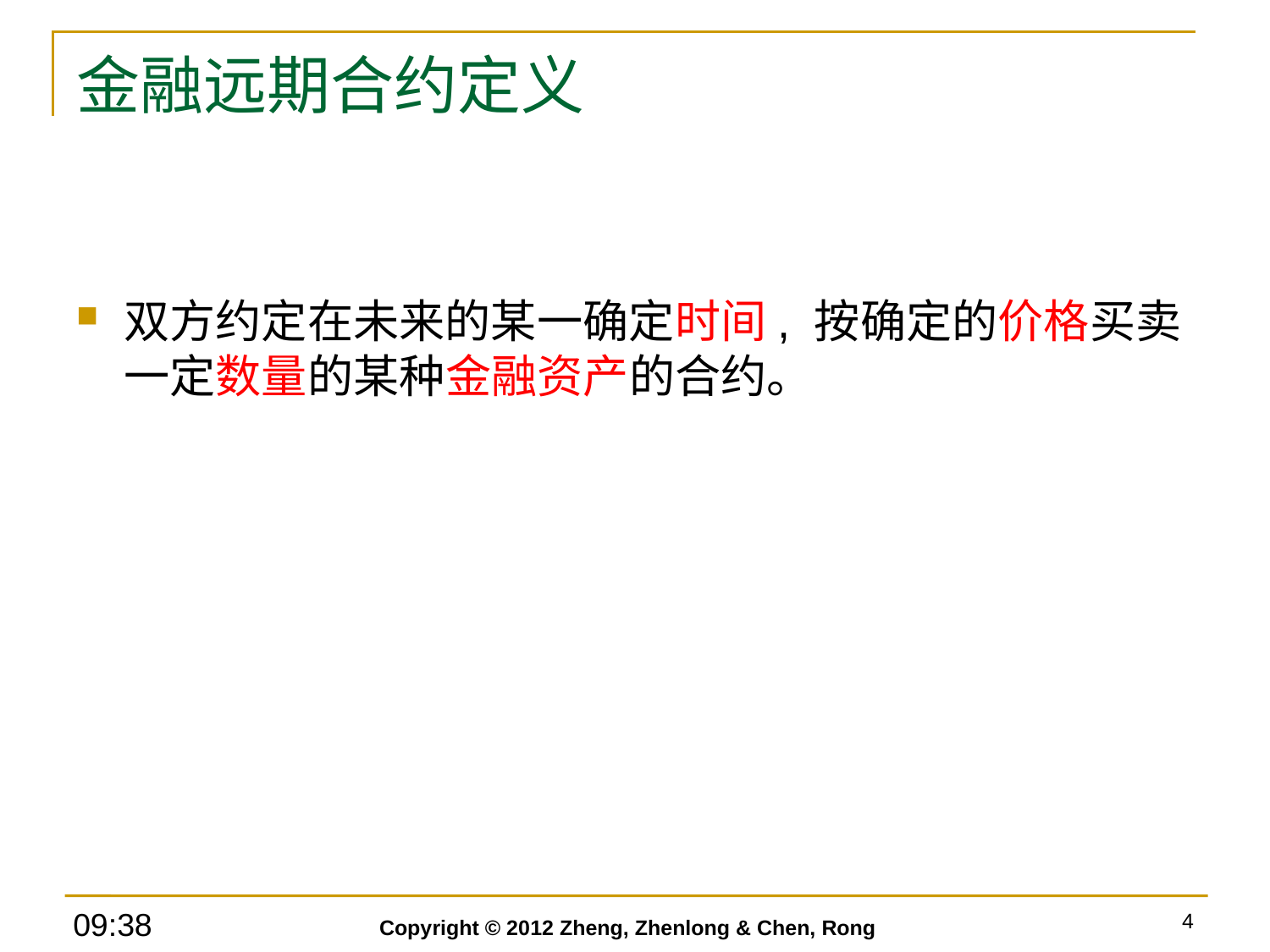

# 金融远期合约定义

双方约定在未来的某一确定时间, 按确定的价格买卖一定数量的某种金融资产的合约。

4
Copyright © 2012 Zheng, Zhenlong & Chen, Rong